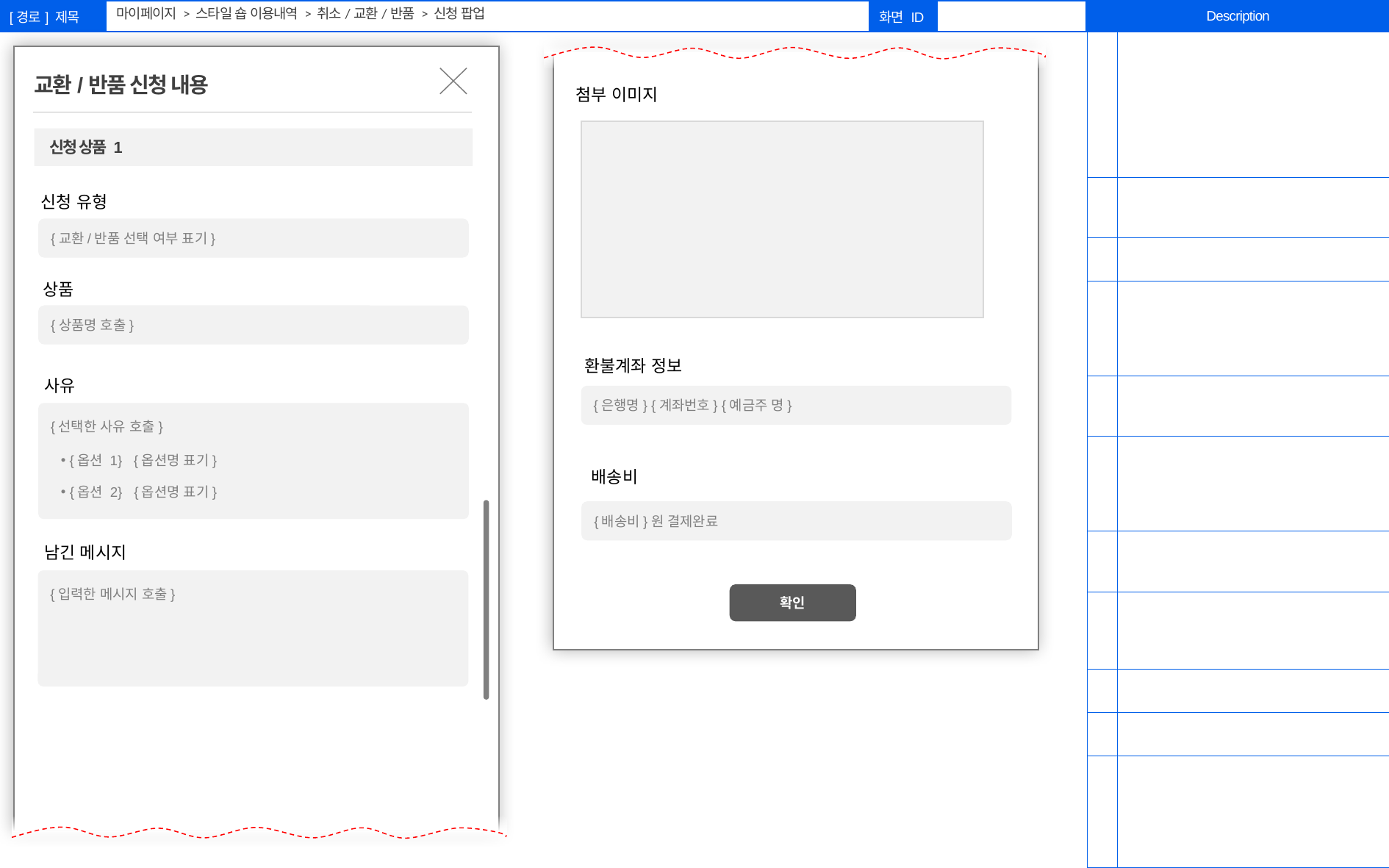

마이페이지 > 스타일 숍 이용내역 > 취소/교환/반품 > 신청 팝업
#
|  |  |
| --- | --- |
|  |  |
|  |  |
|  |  |
|  |  |
|  |  |
|  |  |
|  |  |
|  |  |
|  |  |
|  |  |

교환/반품 신청 내용
첨부 이미지

  신청 상품 1
신청 유형
{교환/반품 선택 여부 표기}
상품
{상품명 호출}
환불계좌 정보
사유
{은행명} {계좌번호} {예금주 명}
{선택한 사유 호출}
{옵션 1}   {옵션명 표기}
배송비
{옵션 2}   {옵션명 표기}

{배송비}원 결제완료
남긴 메시지
{입력한 메시지 호출}
확인